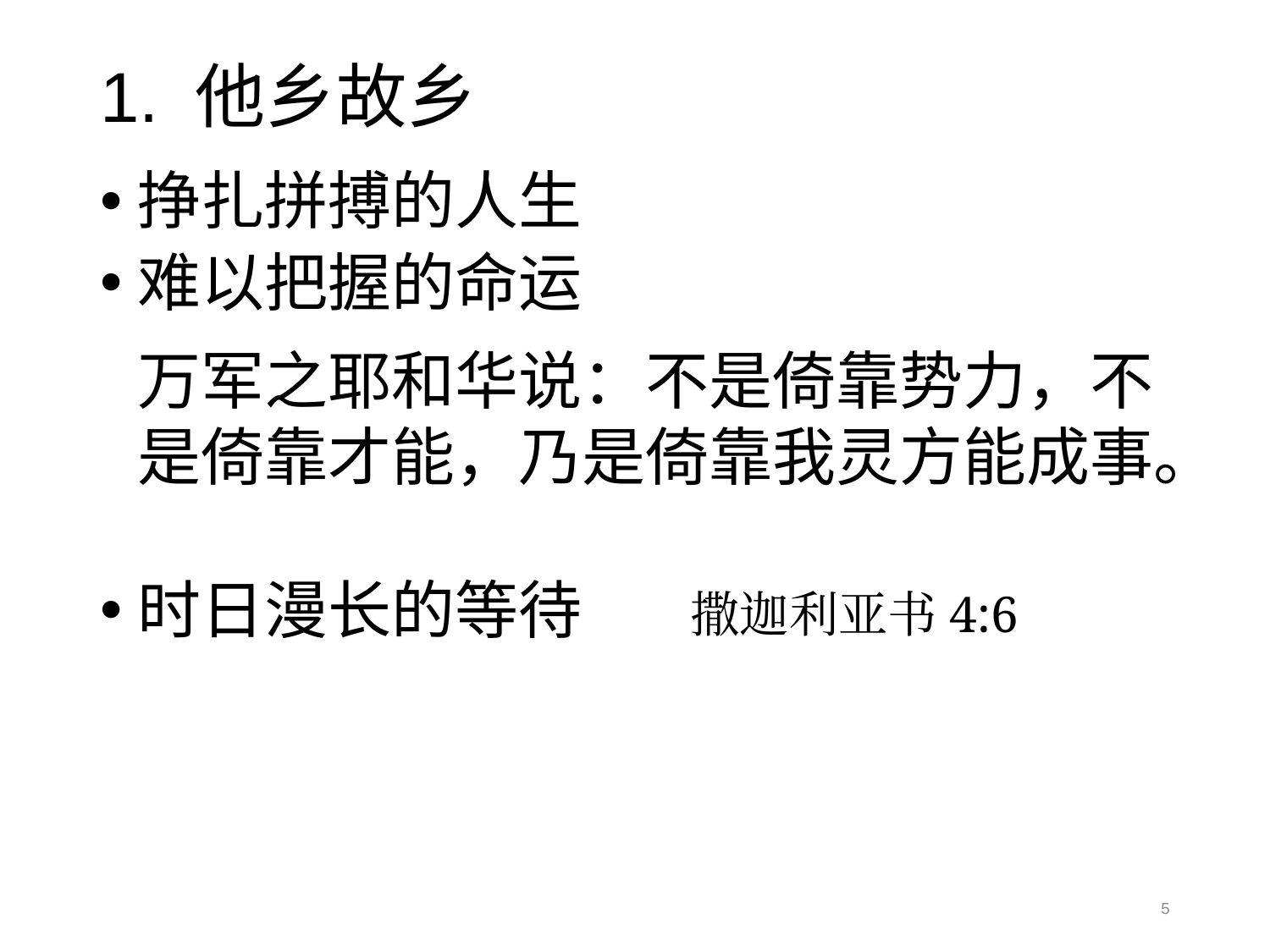

# 1. 他乡故乡
挣扎拼搏的人生
难以把握的命运

时日漫长的等待

万军之耶和华说：不是倚靠势力，不是倚靠才能，乃是倚靠我灵方能成事。
                                       撒迦利亚书4:6
5